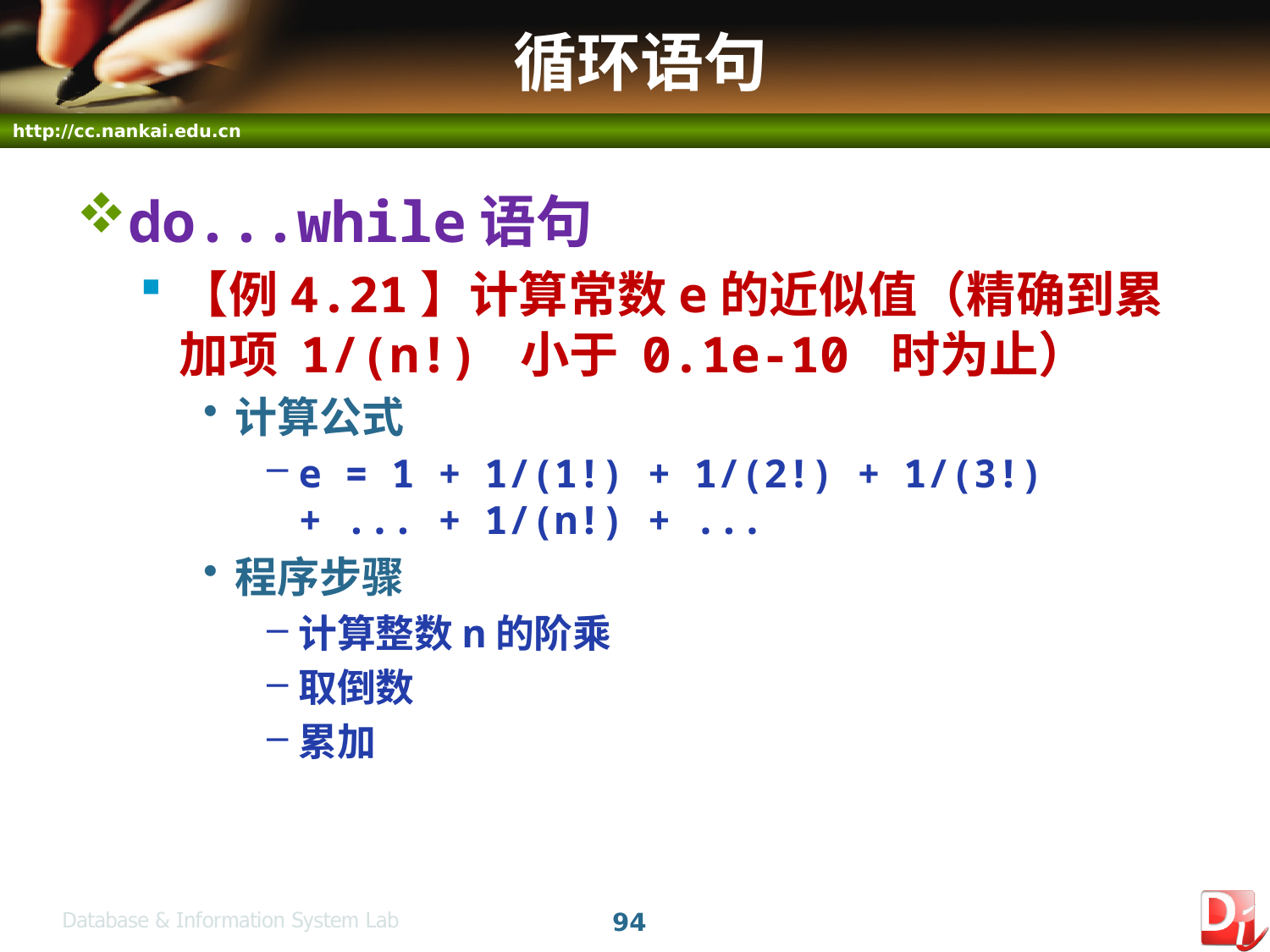

# 循环语句
do...while语句
【例4.21】计算常数e的近似值（精确到累加项 1/(n!) 小于 0.1e-10 时为止）
计算公式
e = 1 + 1/(1!) + 1/(2!) + 1/(3!) + ... + 1/(n!) + ...
程序步骤
计算整数n的阶乘
取倒数
累加
94
Database & Information System Lab